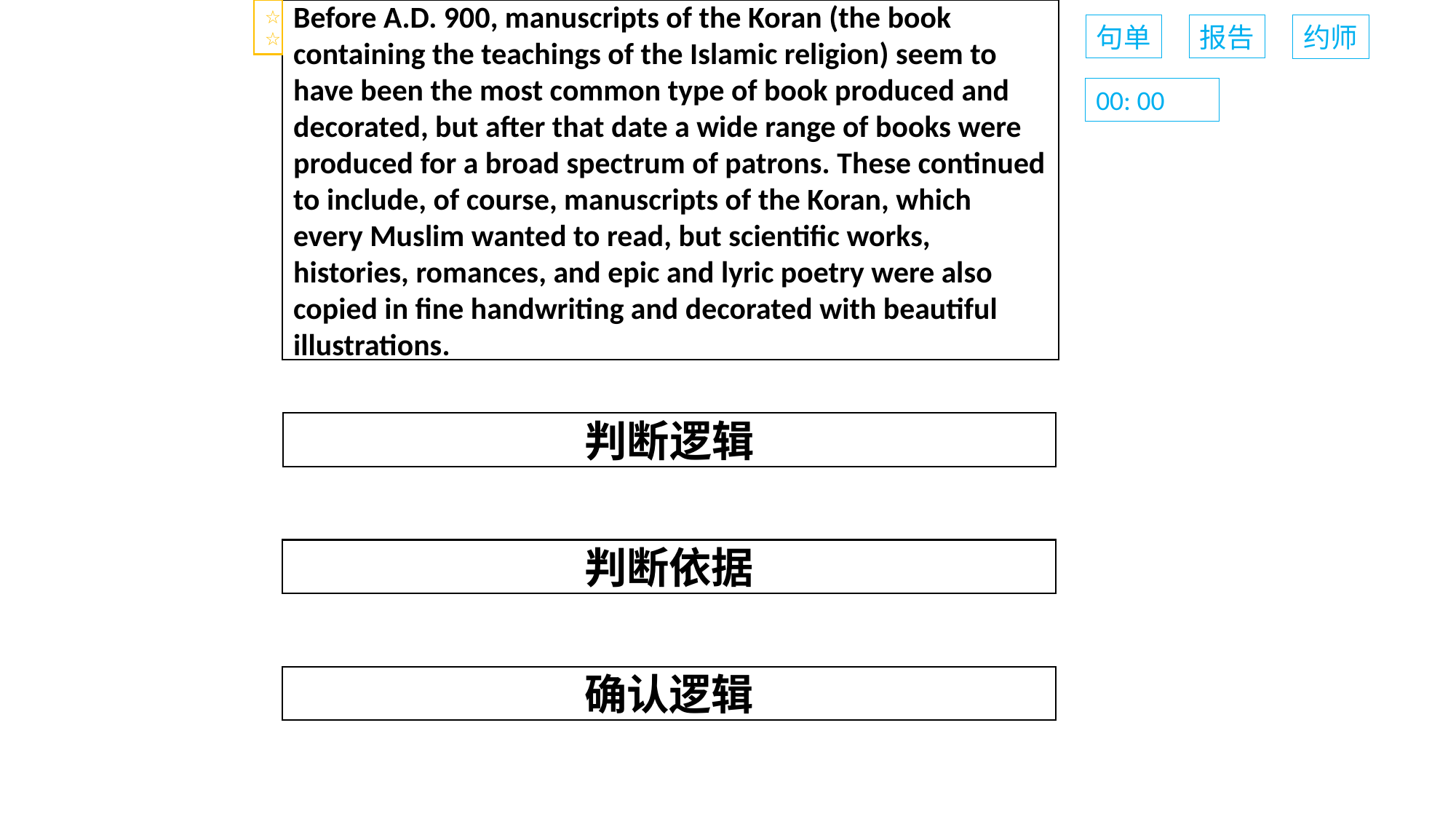

☆☆
Before A.D. 900, manuscripts of the Koran (the book containing the teachings of the Islamic religion) seem to have been the most common type of book produced and decorated, but after that date a wide range of books were produced for a broad spectrum of patrons. These continued to include, of course, manuscripts of the Koran, which every Muslim wanted to read, but scientific works, histories, romances, and epic and lyric poetry were also copied in fine handwriting and decorated with beautiful illustrations.
句单
报告
约师
00: 00
判断逻辑
判断依据
确认逻辑